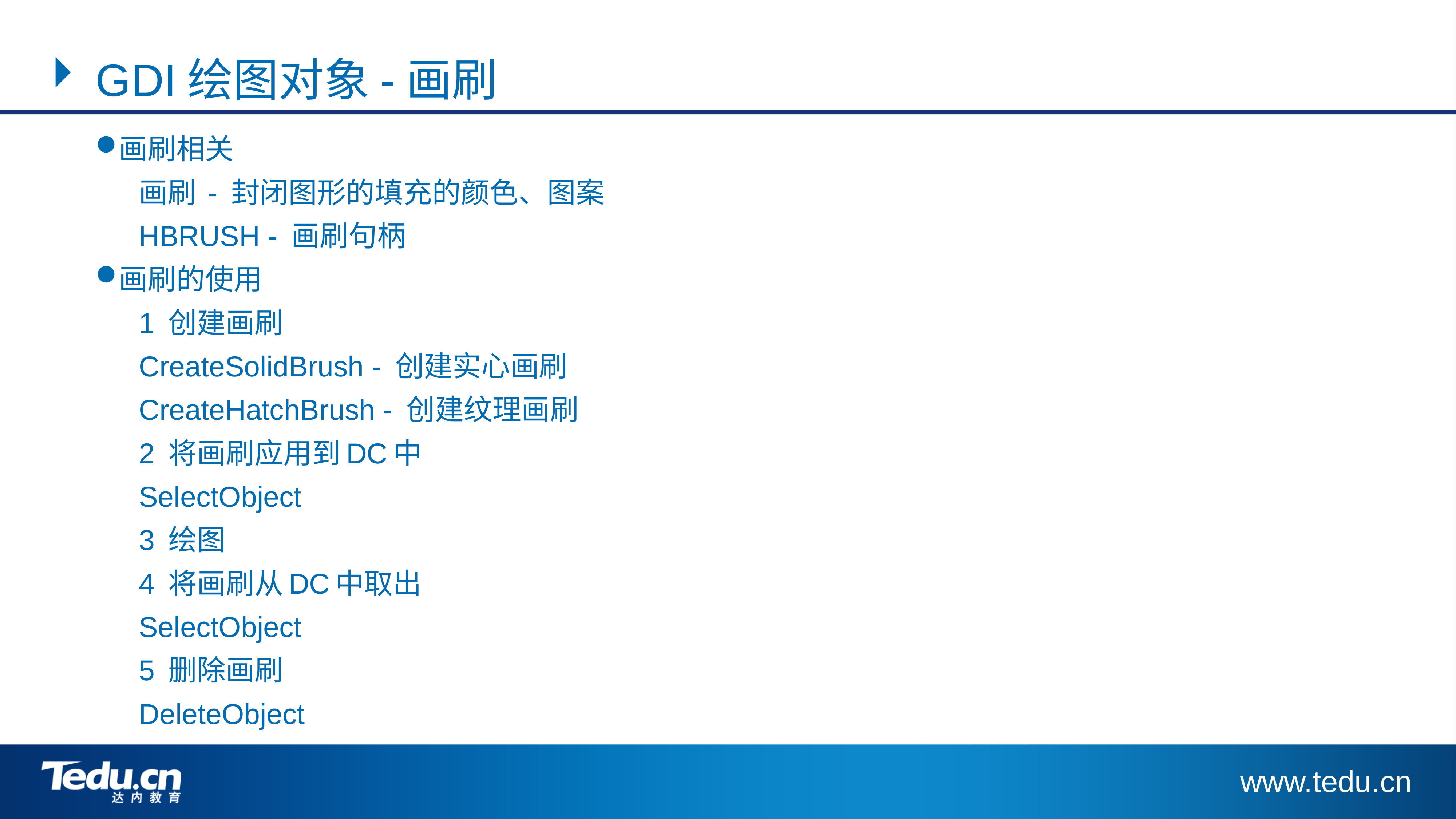

GDI绘图对象-画刷
画刷相关
	画刷 - 封闭图形的填充的颜色、图案
	HBRUSH - 画刷句柄
画刷的使用
	1 创建画刷
		CreateSolidBrush - 创建实心画刷
		CreateHatchBrush - 创建纹理画刷
	2 将画刷应用到DC中
		SelectObject
	3 绘图
	4 将画刷从DC中取出
		SelectObject
	5 删除画刷
		DeleteObject